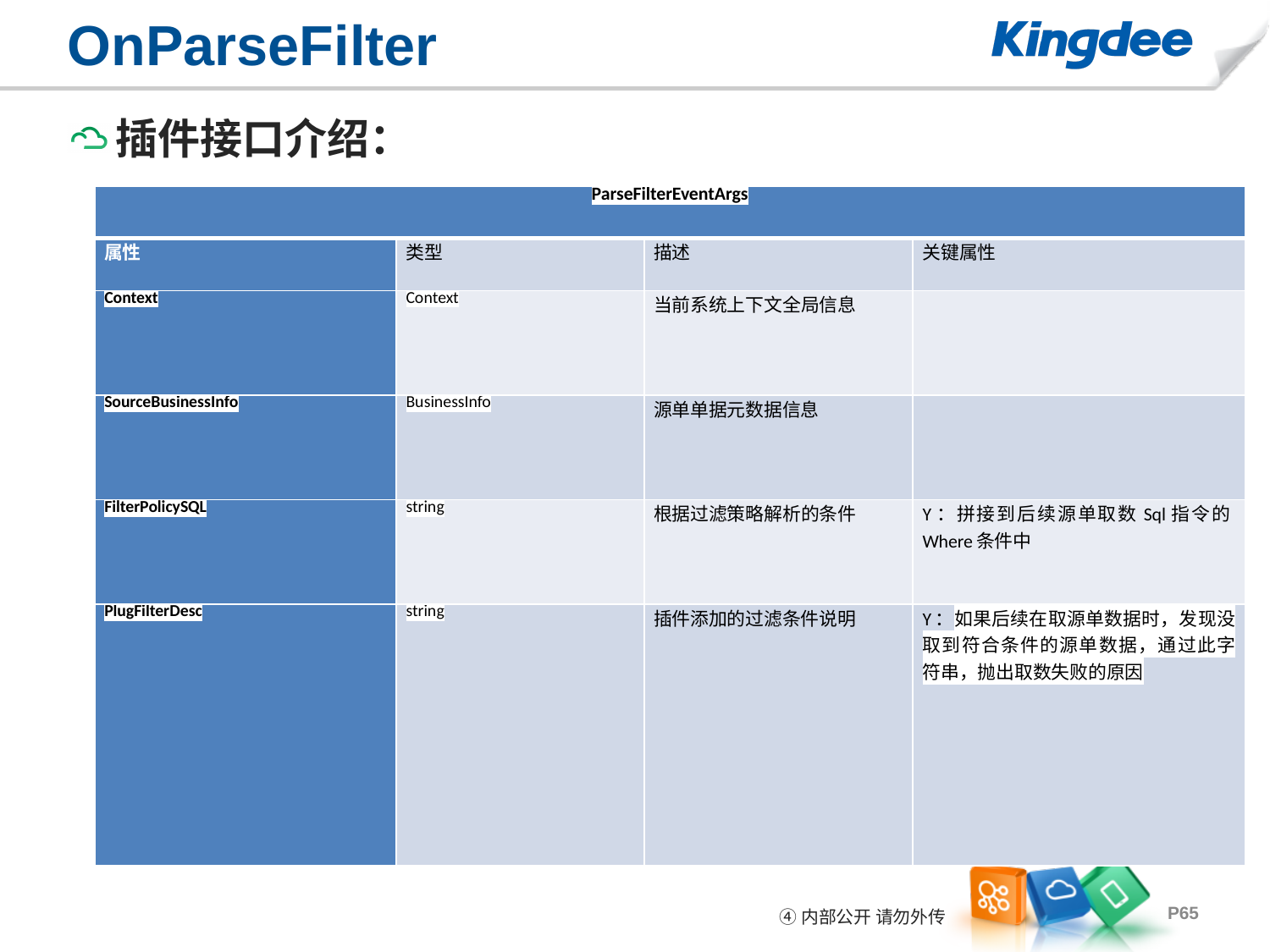

# OnParseFilter
插件接口介绍：

| ParseFilterEventArgs |  |  |  |
| --- | --- | --- | --- |
| 属性 | 类型 | 描述 | 关键属性 |
| Context | Context | 当前系统上下文全局信息 |  |
| SourceBusinessInfo | BusinessInfo | 源单单据元数据信息 |  |
| FilterPolicySQL | string | 根据过滤策略解析的条件 | Y：拼接到后续源单取数Sql指令的Where条件中 |
| PlugFilterDesc | string | 插件添加的过滤条件说明 | Y：如果后续在取源单数据时，发现没取到符合条件的源单数据，通过此字符串，抛出取数失败的原因 |